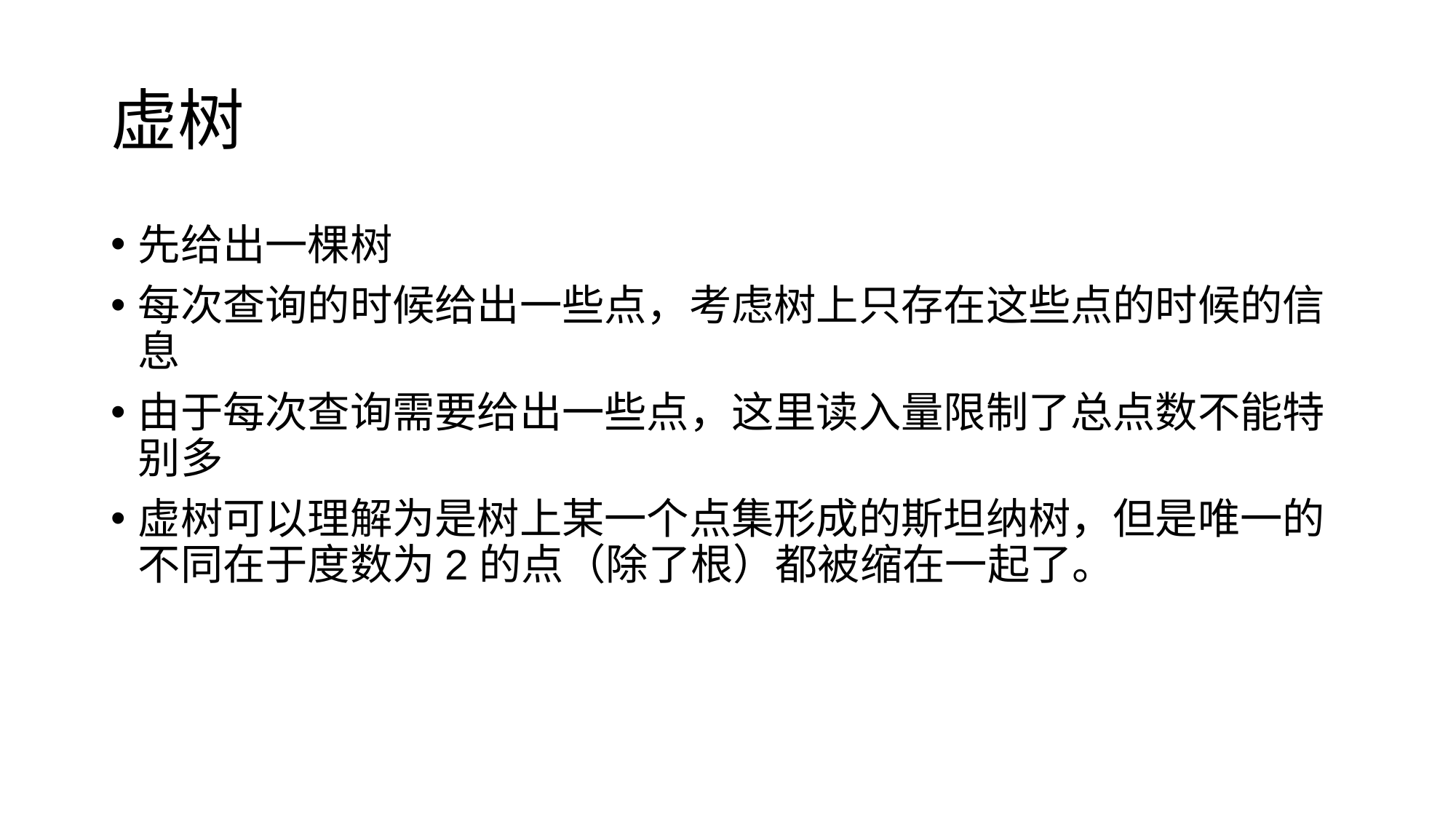

# 虚树
先给出一棵树
每次查询的时候给出一些点，考虑树上只存在这些点的时候的信息
由于每次查询需要给出一些点，这里读入量限制了总点数不能特别多
虚树可以理解为是树上某一个点集形成的斯坦纳树，但是唯一的不同在于度数为2的点（除了根）都被缩在一起了。